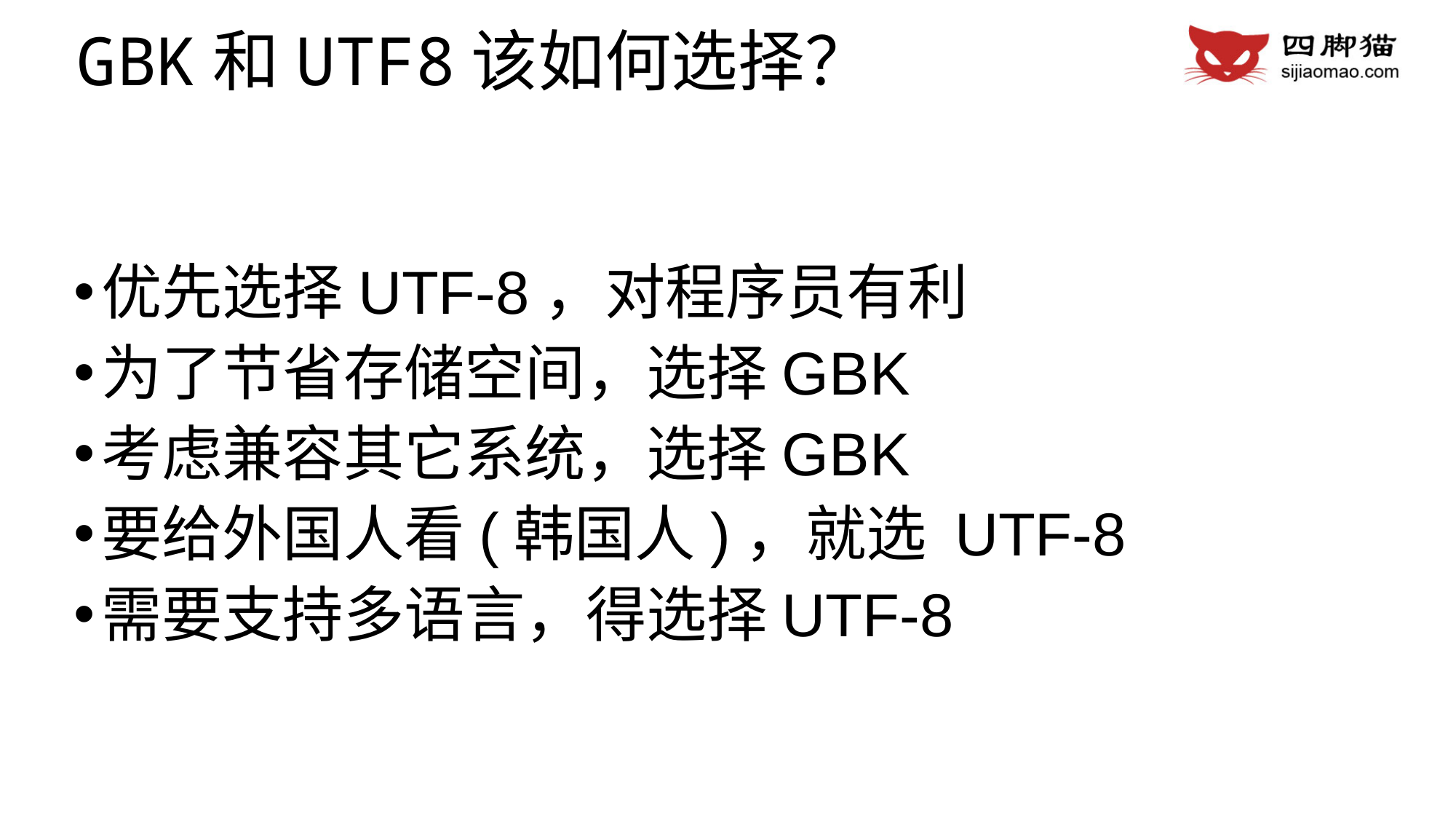

GBK和UTF8该如何选择？

优先选择UTF-8，对程序员有利
为了节省存储空间，选择GBK
考虑兼容其它系统，选择GBK
要给外国人看(韩国人)，就选 UTF-8
需要支持多语言，得选择UTF-8